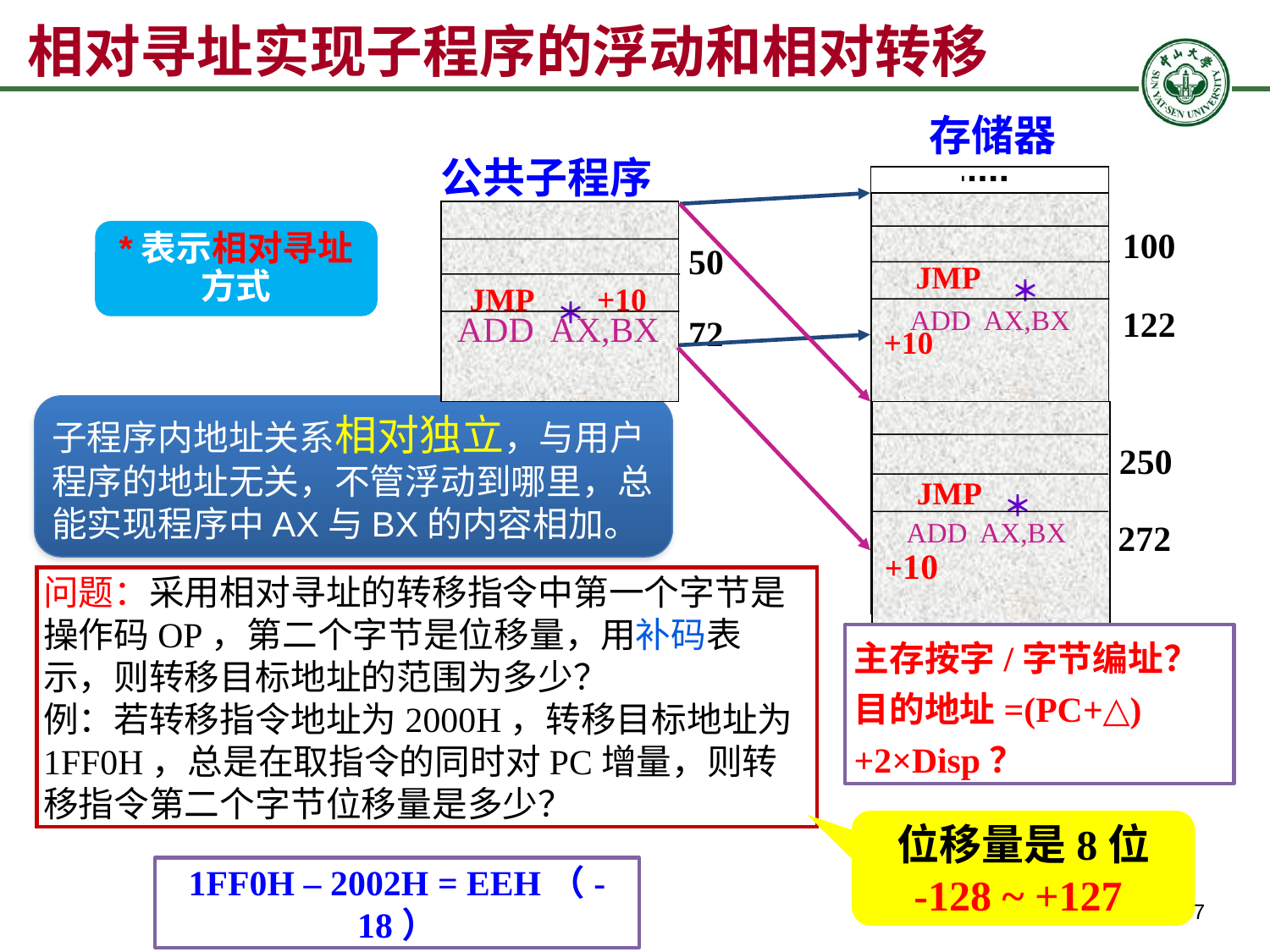

相对寻址实现子程序的浮动和相对转移
存储器
公共子程序

    JMP   ＊+10
100
122
ADD  AX,BX

  JMP  ＊+10

    JMP  ＊+10
ADD  AX,BX
250
272
*表示相对寻址方式

50

ADD  AX,BX
72

子程序内地址关系相对独立，与用户程序的地址无关，不管浮动到哪里，总能实现程序中AX与BX的内容相加。

问题：采用相对寻址的转移指令中第一个字节是操作码OP，第二个字节是位移量，用补码表示，则转移目标地址的范围为多少？
例：若转移指令地址为2000H，转移目标地址为1FF0H，总是在取指令的同时对PC增量，则转移指令第二个字节位移量是多少？
主存按字/字节编址？目的地址=(PC+△)+2×Disp？
位移量是8位
-128 ~ +127
1FF0H – 2002H = EEH（-18）